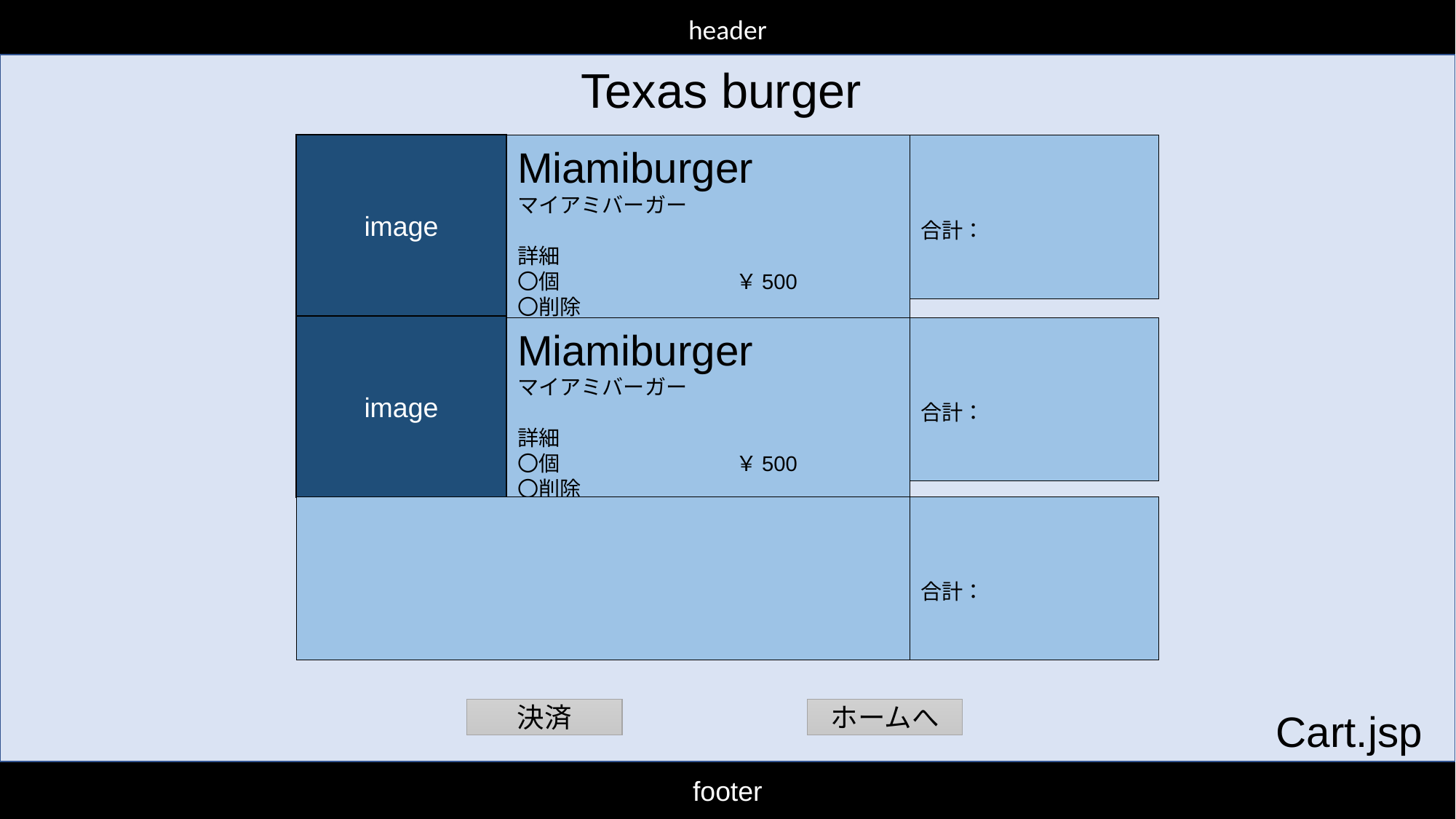

header

Texas burger
image

合計：

Miamiburger
マイアミバーガー

詳細
〇個		￥500
〇削除
image
Miamiburger
マイアミバーガー

詳細
〇個		￥500
〇削除

合計：

合計：

決済
ホームへ
Cart.jsp
footer